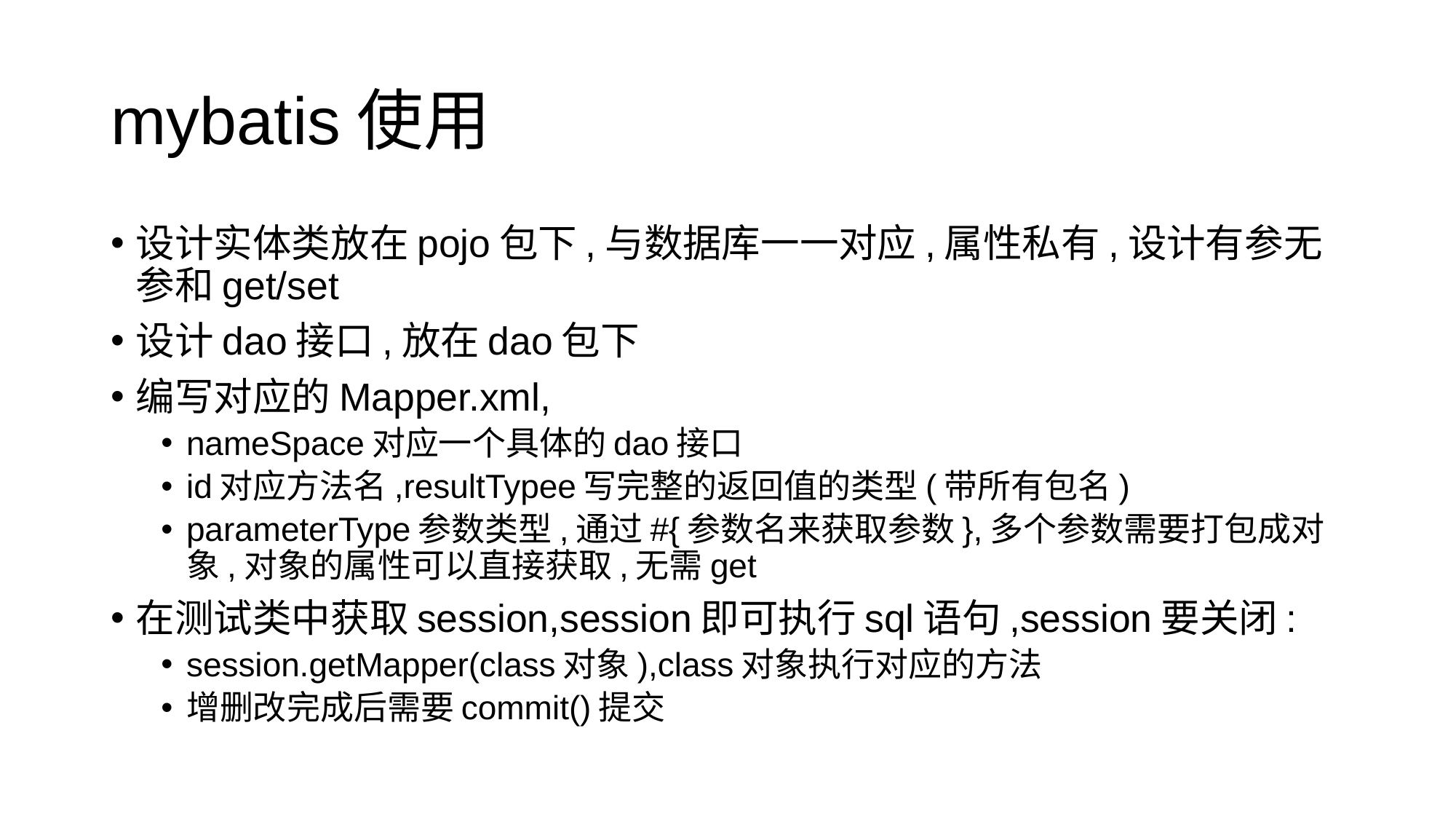

# mybatis使用
设计实体类放在pojo包下,与数据库一一对应,属性私有,设计有参无参和get/set
设计dao接口,放在dao包下
编写对应的Mapper.xml,
nameSpace对应一个具体的dao接口
id对应方法名,resultTypee写完整的返回值的类型(带所有包名)
parameterType参数类型,通过#{参数名来获取参数},多个参数需要打包成对象,对象的属性可以直接获取,无需get
在测试类中获取session,session即可执行sql语句,session要关闭:
session.getMapper(class对象),class对象执行对应的方法
增删改完成后需要commit()提交